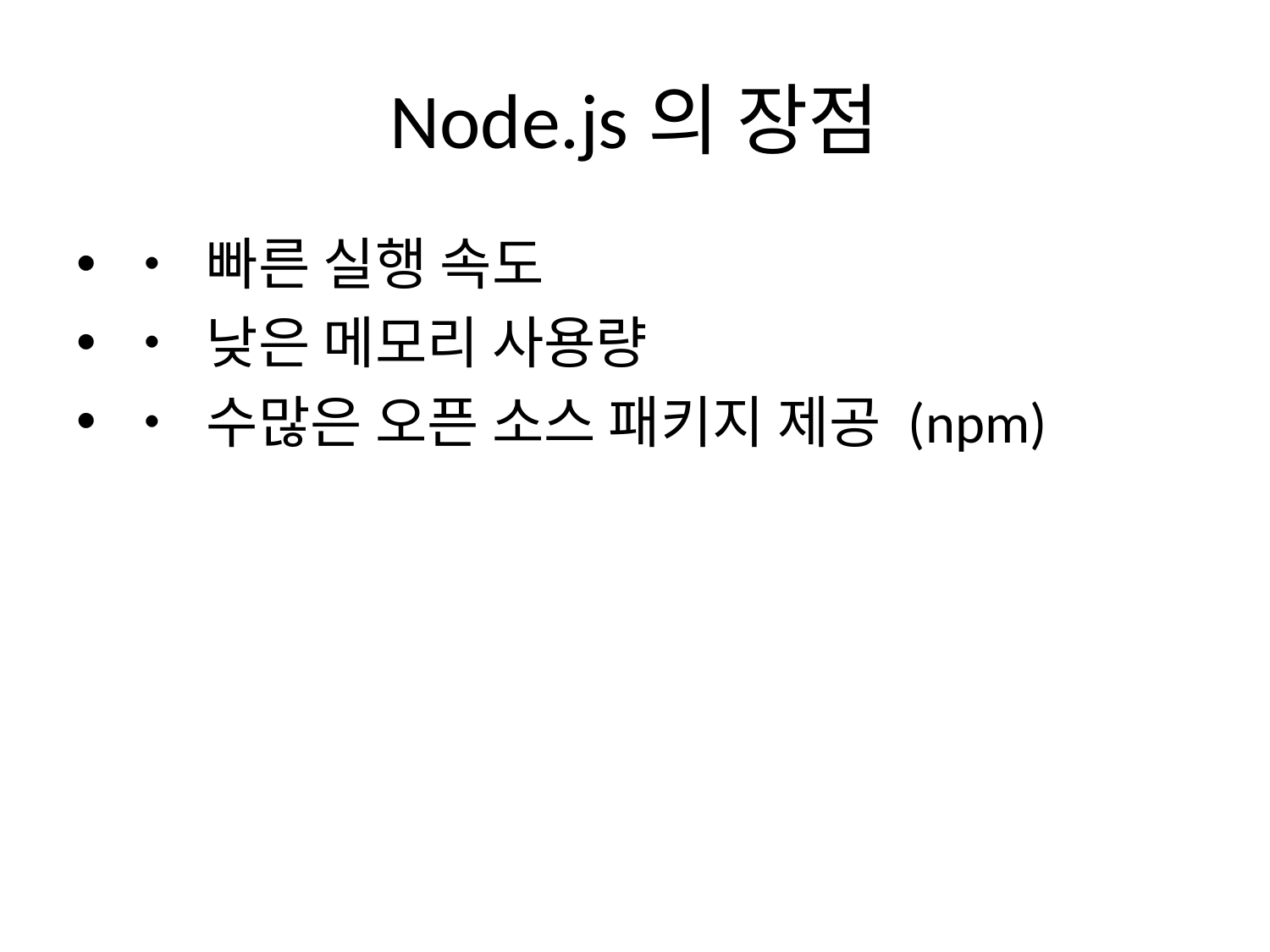

# Node.js의 장점
• 빠른 실행 속도
• 낮은 메모리 사용량
• 수많은 오픈 소스 패키지 제공 (npm)